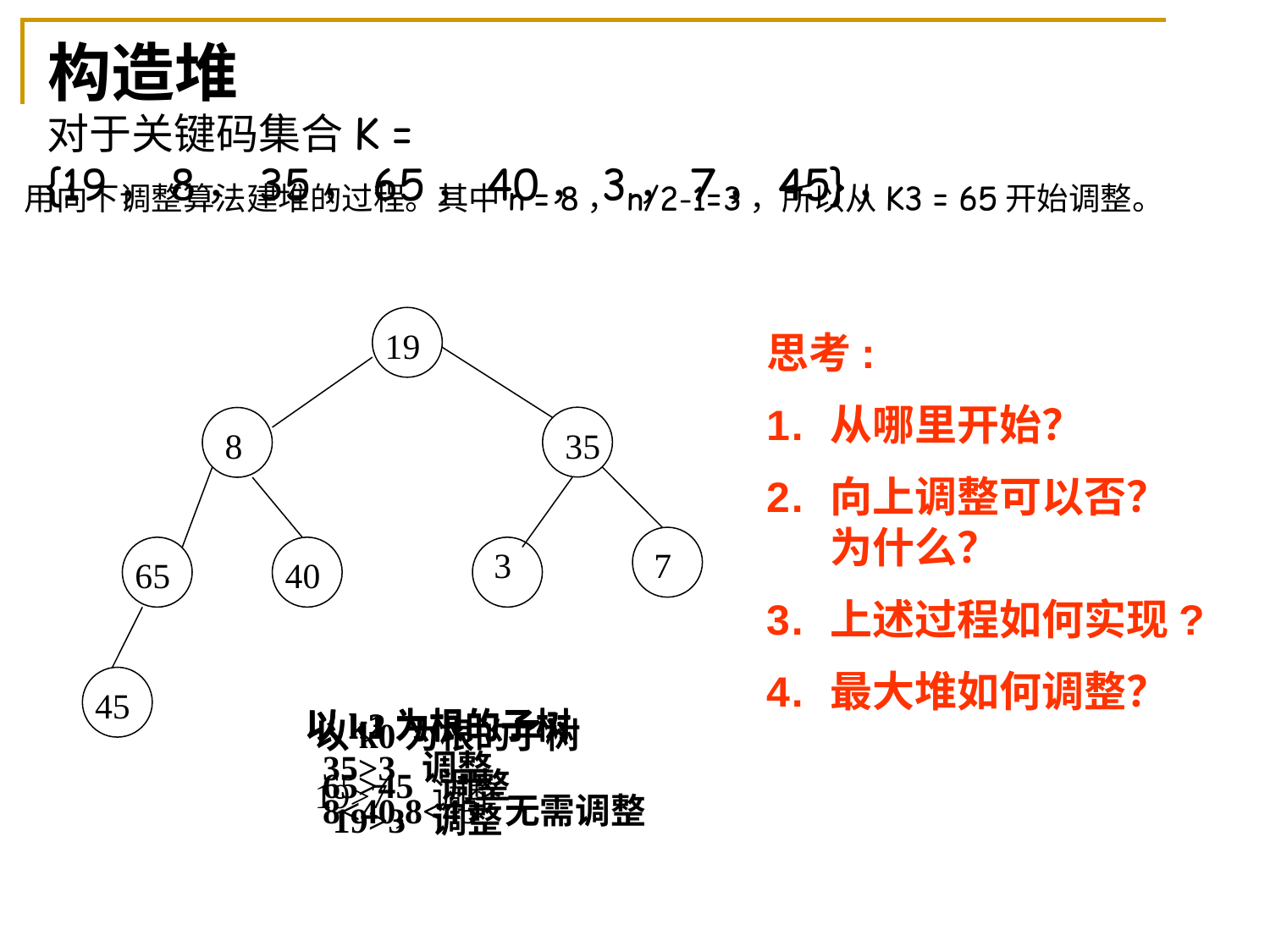

# 构造堆
对于关键码集合K = {19，8，35，65，40，3，7，45}，
用向下调整算法建堆的过程。其中n = 8，n/2-1=3，所以从K3 = 65开始调整。

19
思考:
从哪里开始？
向上调整可以否？为什么？
上述过程如何实现?
最大堆如何调整？

8
35

 3
 7
65
40

45
以k3为根的子树
  65>45  调整
以k2为根的子树
  35>3  调整
以k1为根的子树

  8<40,8<45  无需调整
以k0为根的子树

  19>3  调整
19>7    调整